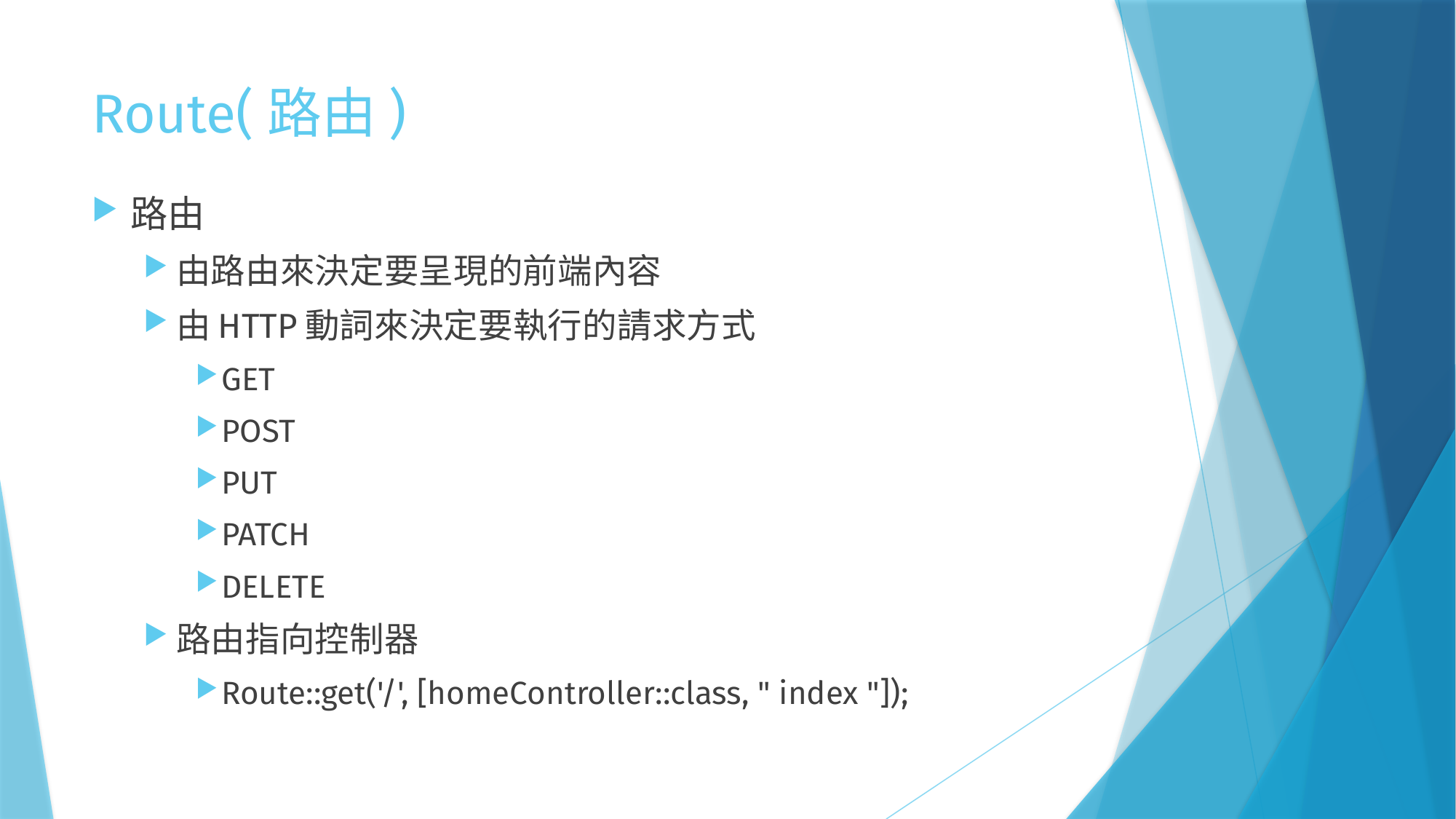

# Route(路由)
路由
由路由來決定要呈現的前端內容
由HTTP動詞來決定要執行的請求方式
GET
POST
PUT
PATCH
DELETE
路由指向控制器
Route::get('/', [homeController::class, " index "]);